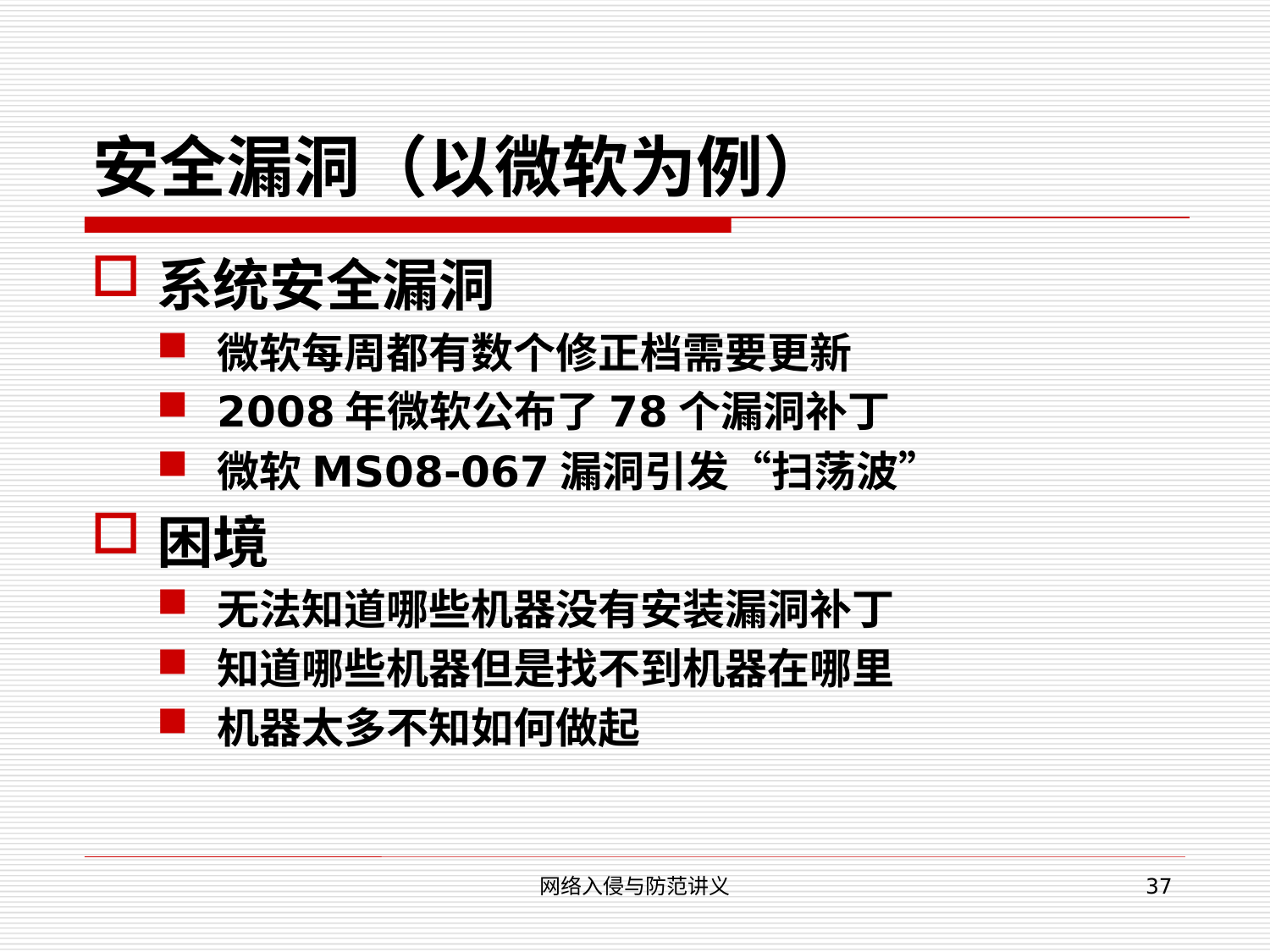

安全漏洞（以微软为例）
系统安全漏洞
微软每周都有数个修正档需要更新
2008年微软公布了78个漏洞补丁
微软MS08-067漏洞引发“扫荡波”
困境
无法知道哪些机器没有安装漏洞补丁
知道哪些机器但是找不到机器在哪里
机器太多不知如何做起

网络入侵与防范讲义
37